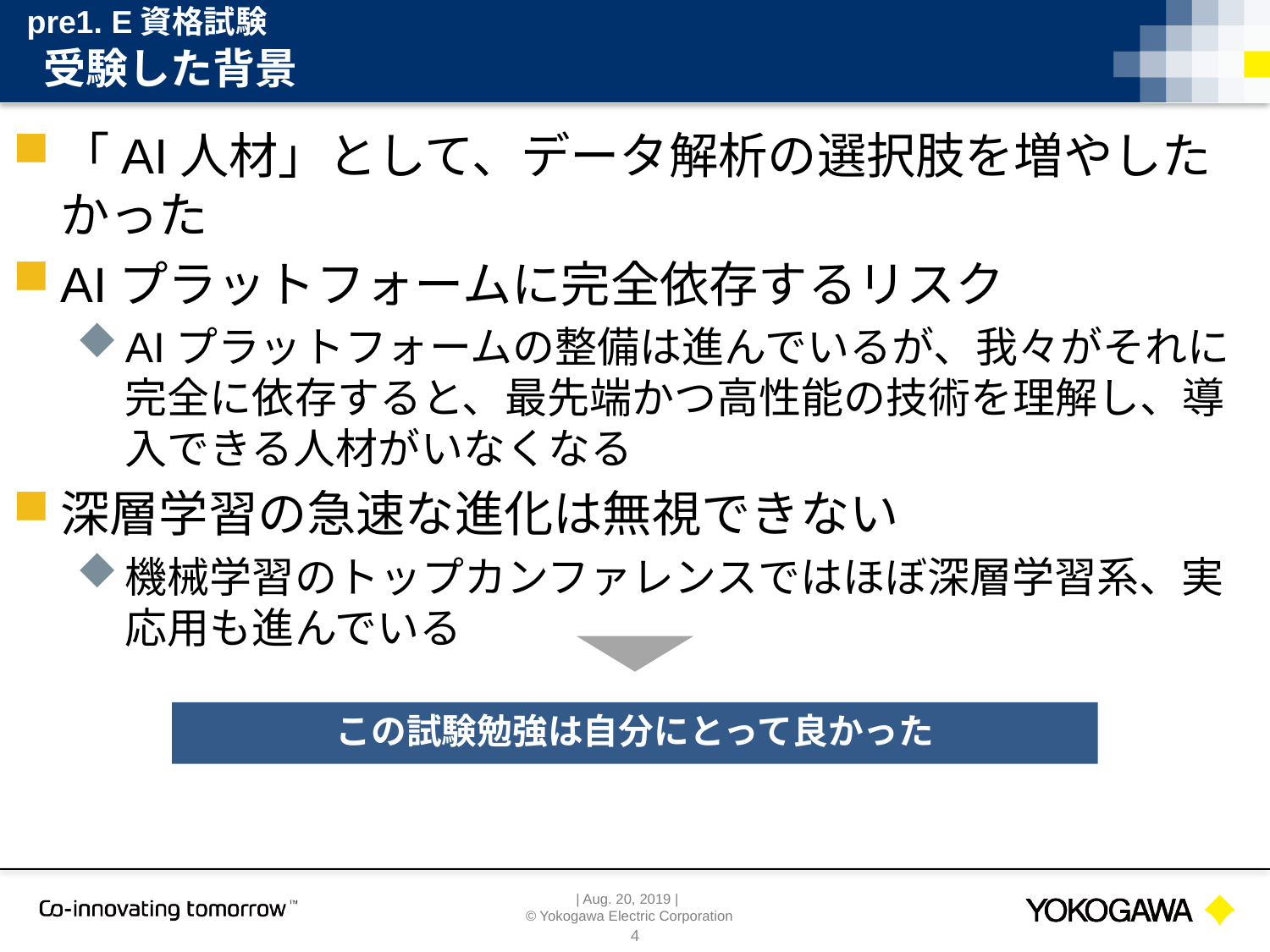

pre1. E資格試験
# 受験した背景
「AI人材」として、データ解析の選択肢を増やしたかった
AIプラットフォームに完全依存するリスク
AIプラットフォームの整備は進んでいるが、我々がそれに完全に依存すると、最先端かつ高性能の技術を理解し、導入できる人材がいなくなる
深層学習の急速な進化は無視できない
機械学習のトップカンファレンスではほぼ深層学習系、実応用も進んでいる

この試験勉強は自分にとって良かった
4